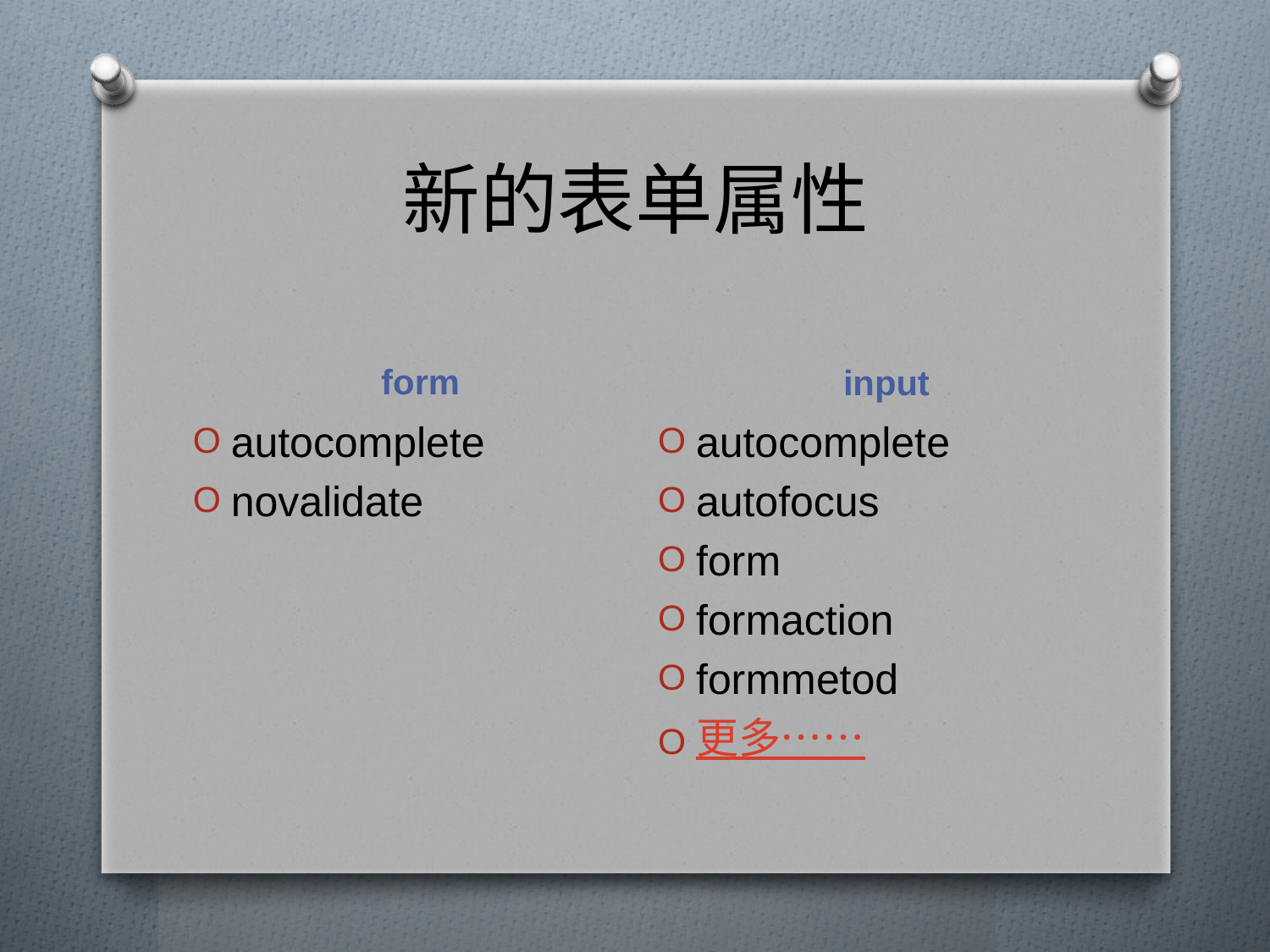

# 新的表单属性
input
form
autocomplete
novalidate
autocomplete
autofocus
form
formaction
formmetod
更多……